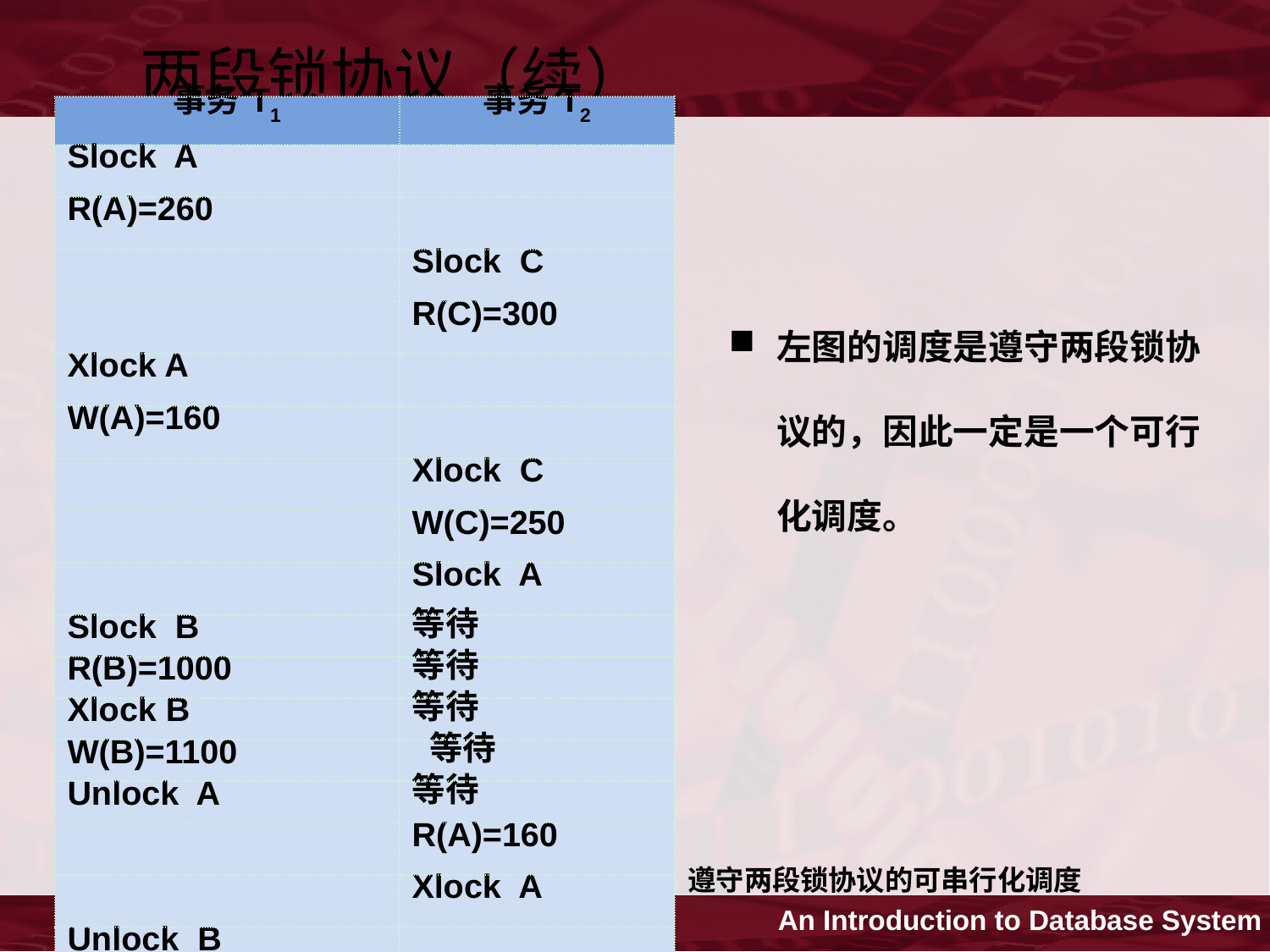

两段锁协议（续）
| 事务T1 | 事务T2 |
| --- | --- |
| Slock A |  |
| R(A)=260 |  |
|  | Slock C |
|  | R(C)=300 |
| Xlock A |  |
| W(A)=160 |  |
|  | Xlock C |
|  | W(C)=250 |
|  | Slock A |
| Slock B | 等待 |
| R(B)=1000 | 等待 |
| Xlock B | 等待 |
| W(B)=1100 | 等待 |
| Unlock A | 等待 |
|  | R(A)=160 |
|  | Xlock A |
| Unlock B |  |
|  | W(A)=210 |
|  | Unlock C |
左图的调度是遵守两段锁协议的，因此一定是一个可行化调度。

遵守两段锁协议的可串行化调度